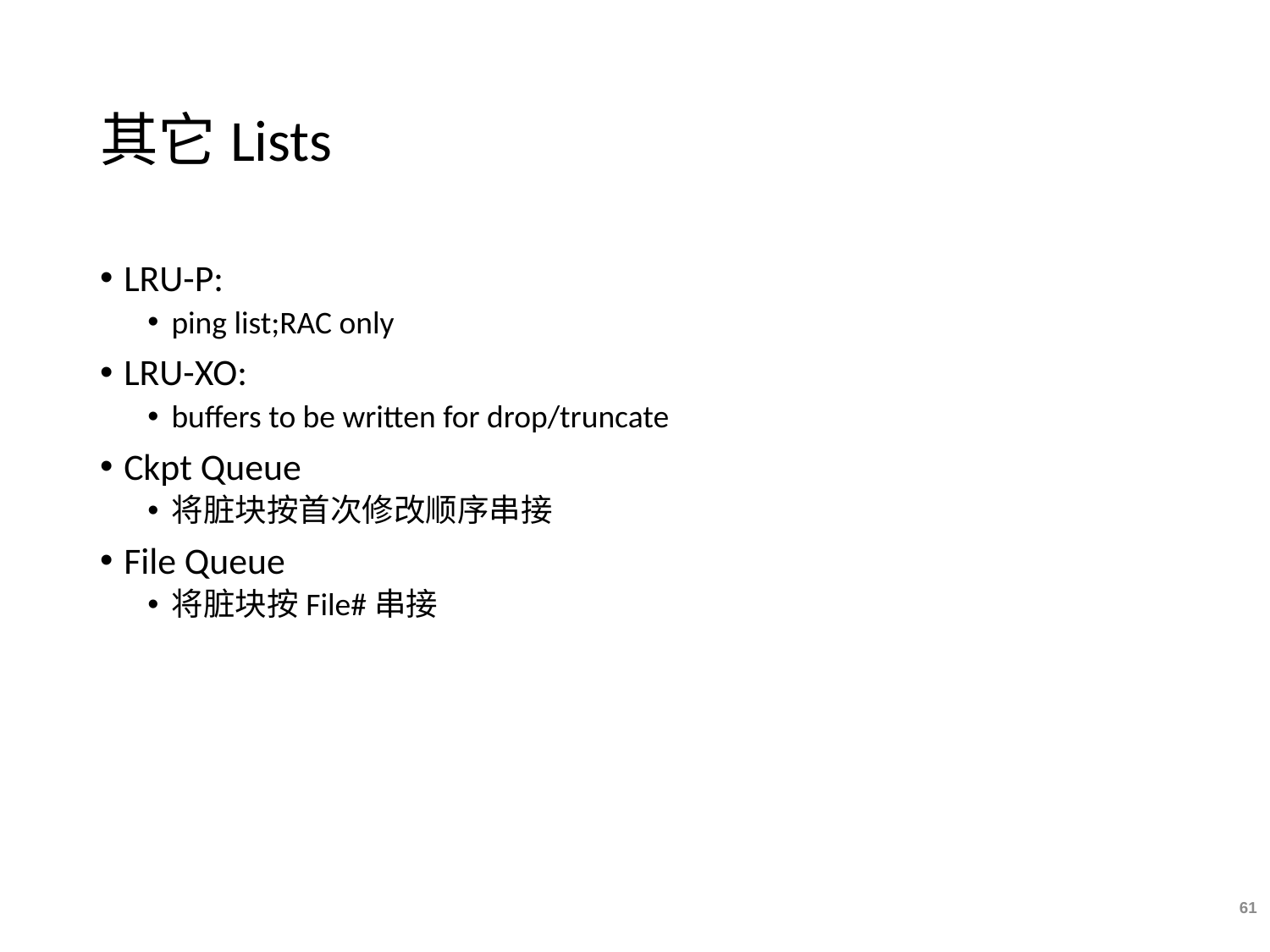

# 其它Lists
LRU-P:
ping list;RAC only
LRU-XO:
buffers to be written for drop/truncate
Ckpt Queue
将脏块按首次修改顺序串接
File Queue
将脏块按File#串接

61